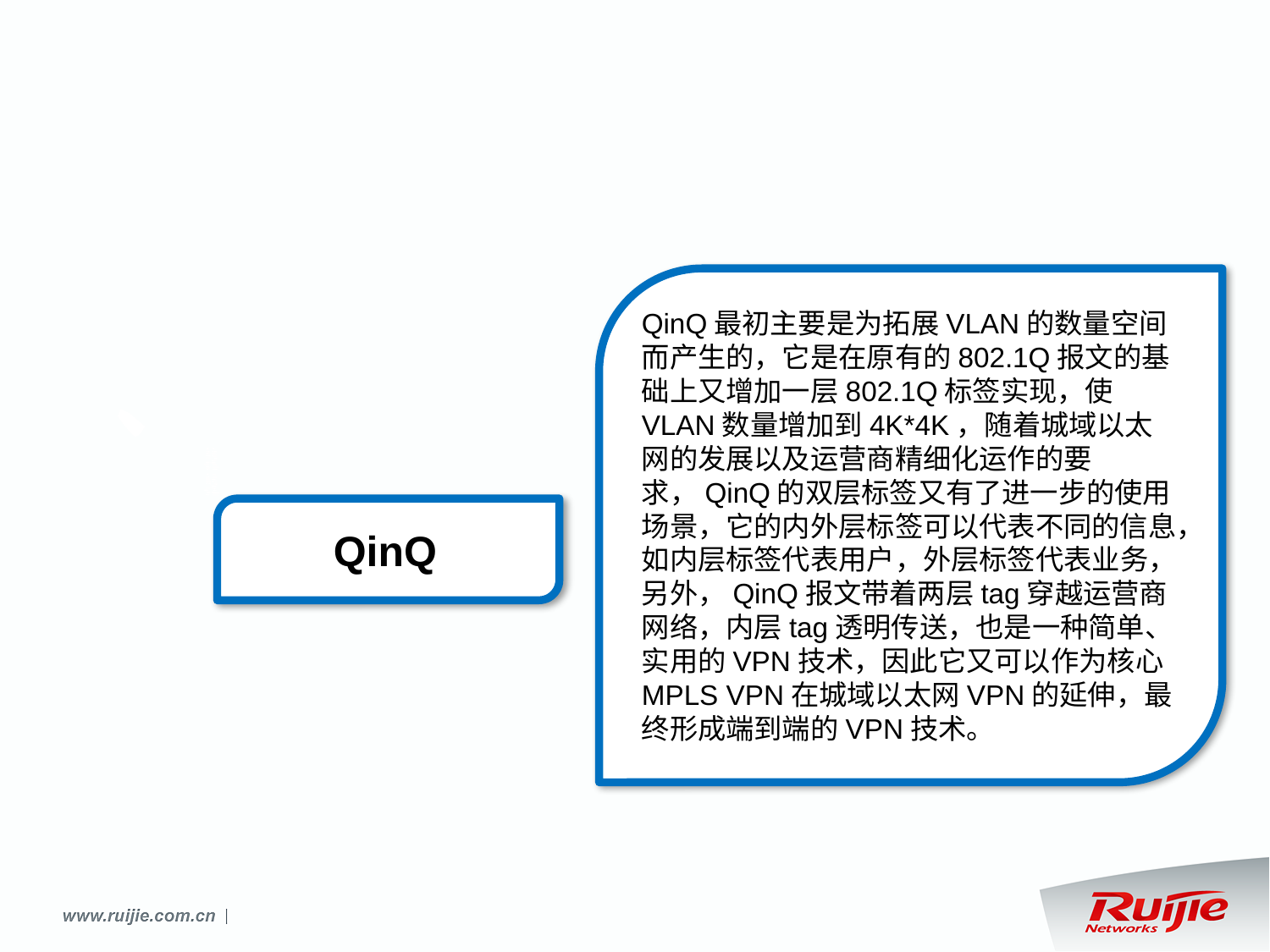

QinQ最初主要是为拓展VLAN的数量空间而产生的，它是在原有的802.1Q报文的基础上又增加一层802.1Q标签实现，使VLAN数量增加到4K*4K，随着城域以太网的发展以及运营商精细化运作的要求，QinQ的双层标签又有了进一步的使用场景，它的内外层标签可以代表不同的信息，如内层标签代表用户，外层标签代表业务，另外，QinQ报文带着两层tag穿越运营商网络，内层tag透明传送，也是一种简单、实用的VPN技术，因此它又可以作为核心MPLS VPN在城域以太网VPN的延伸，最终形成端到端的VPN技术。

           QinQ